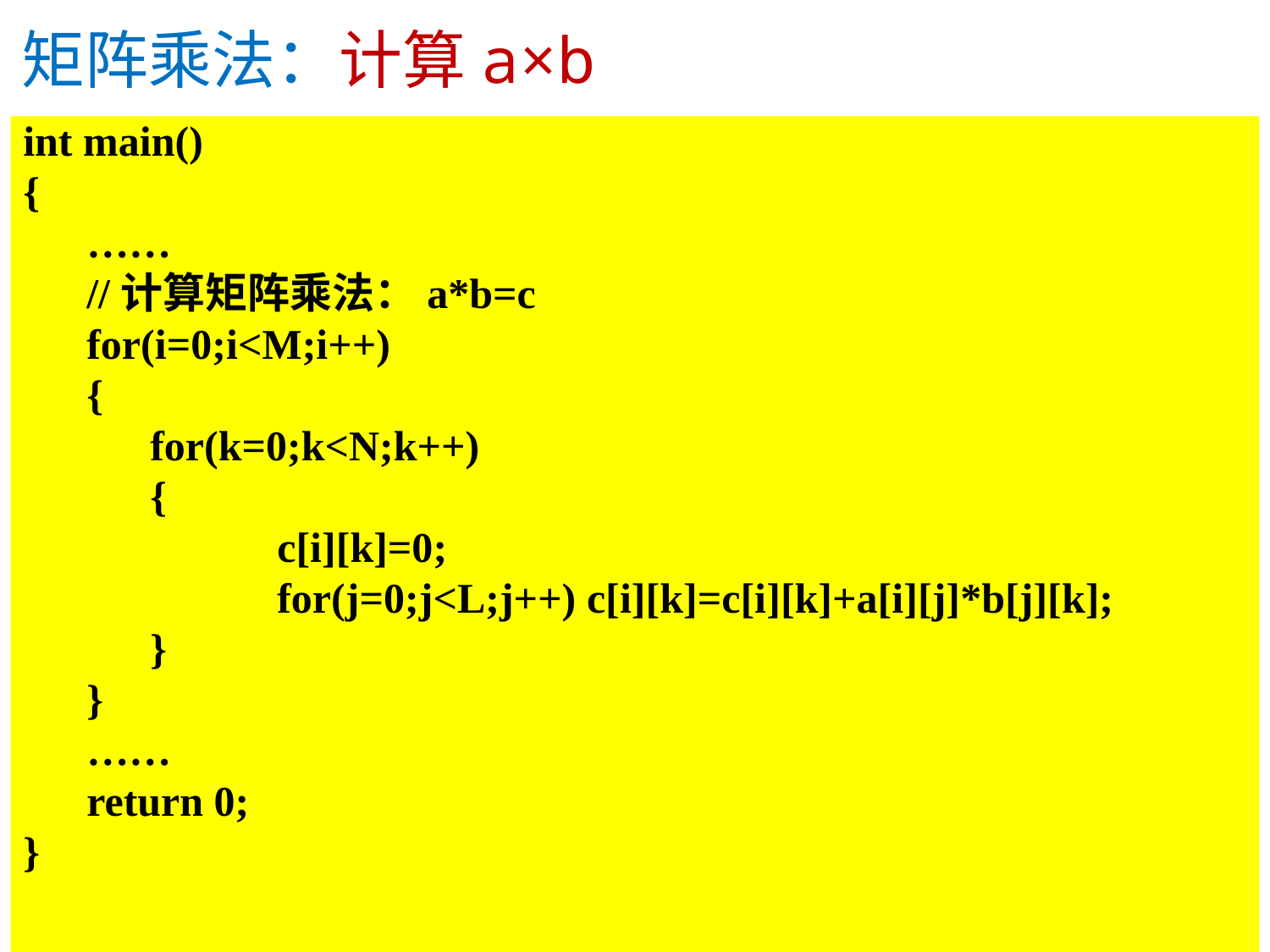

矩阵乘法：计算a×b
int main()
{
      ……
      //计算矩阵乘法：a*b=c
      for(i=0;i<M;i++)
      {
	for(k=0;k<N;k++)
	{
		c[i][k]=0;
		for(j=0;j<L;j++) c[i][k]=c[i][k]+a[i][j]*b[j][k];
	}
      }
      ……
      return 0;
}
2023/11/7
王化雨 whuayu000@163.com 13306442222
27/21